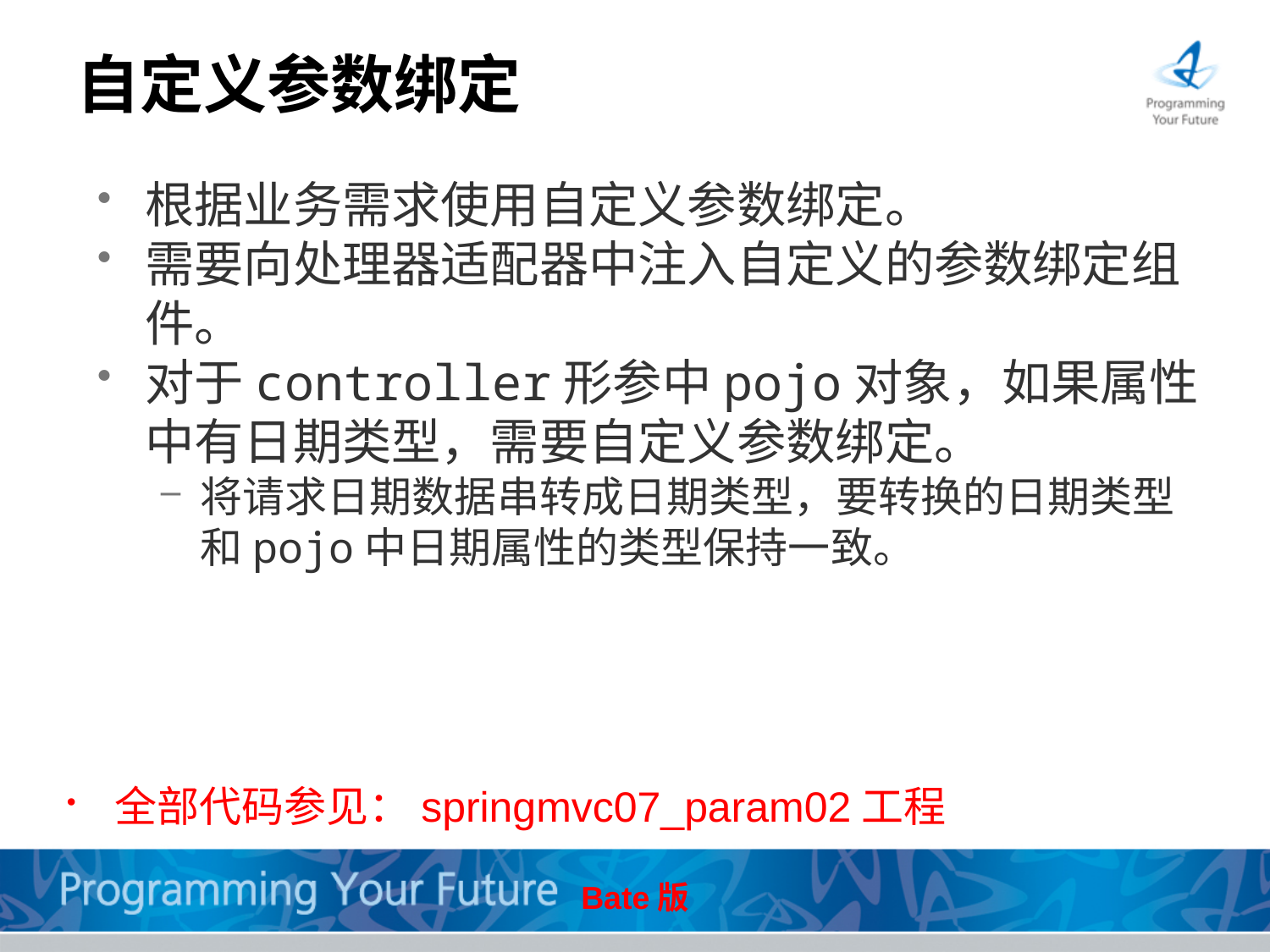

# 自定义参数绑定

根据业务需求使用自定义参数绑定。
需要向处理器适配器中注入自定义的参数绑定组件。
对于controller形参中pojo对象，如果属性中有日期类型，需要自定义参数绑定。
将请求日期数据串转成日期类型，要转换的日期类型和pojo中日期属性的类型保持一致。
全部代码参见：springmvc07_param02工程